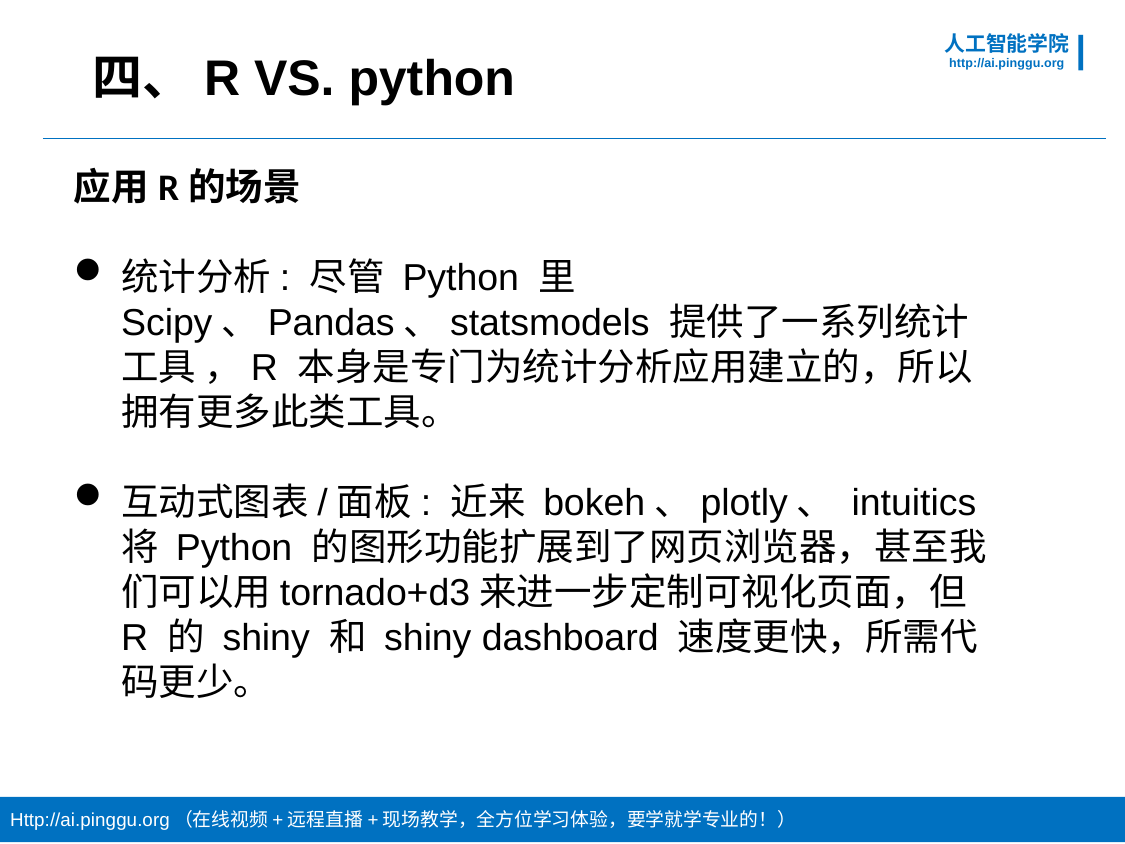

# 四、R VS. python
应用R的场景

统计分析: 尽管 Python 里 Scipy、Pandas、statsmodels 提供了一系列统计工具 ，R 本身是专门为统计分析应用建立的，所以拥有更多此类工具。

互动式图表/面板: 近来 bokeh、plotly、 intuitics 将 Python 的图形功能扩展到了网页浏览器，甚至我们可以用tornado+d3来进一步定制可视化页面，但 R 的 shiny 和 shiny dashboard 速度更快，所需代码更少。
45